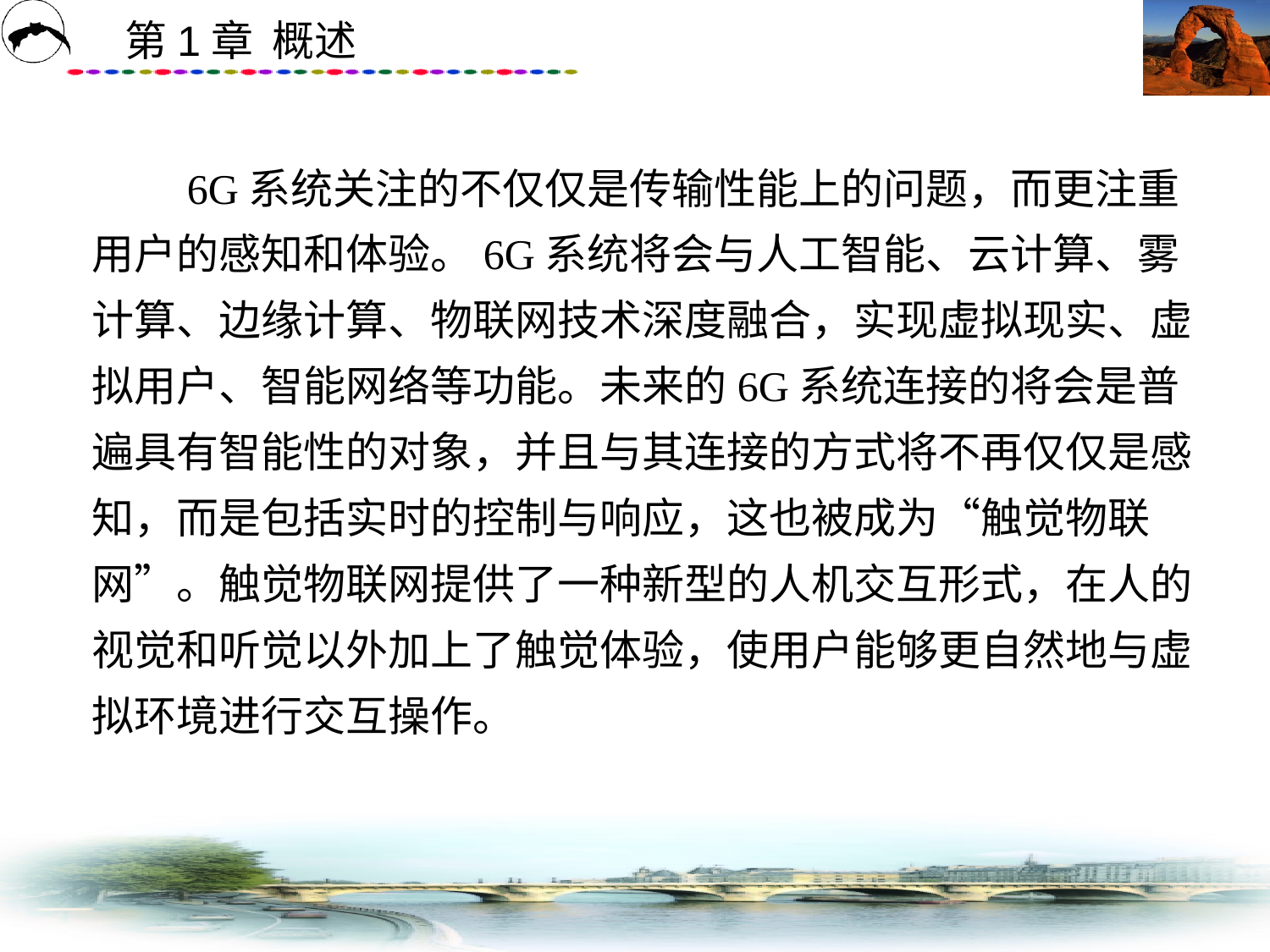

# 6G系统关注的不仅仅是传输性能上的问题，而更注重用户的感知和体验。6G系统将会与人工智能、云计算、雾计算、边缘计算、物联网技术深度融合，实现虚拟现实、虚拟用户、智能网络等功能。未来的6G系统连接的将会是普遍具有智能性的对象，并且与其连接的方式将不再仅仅是感知，而是包括实时的控制与响应，这也被成为“触觉物联网”。触觉物联网提供了一种新型的人机交互形式，在人的视觉和听觉以外加上了触觉体验，使用户能够更自然地与虚拟环境进行交互操作。